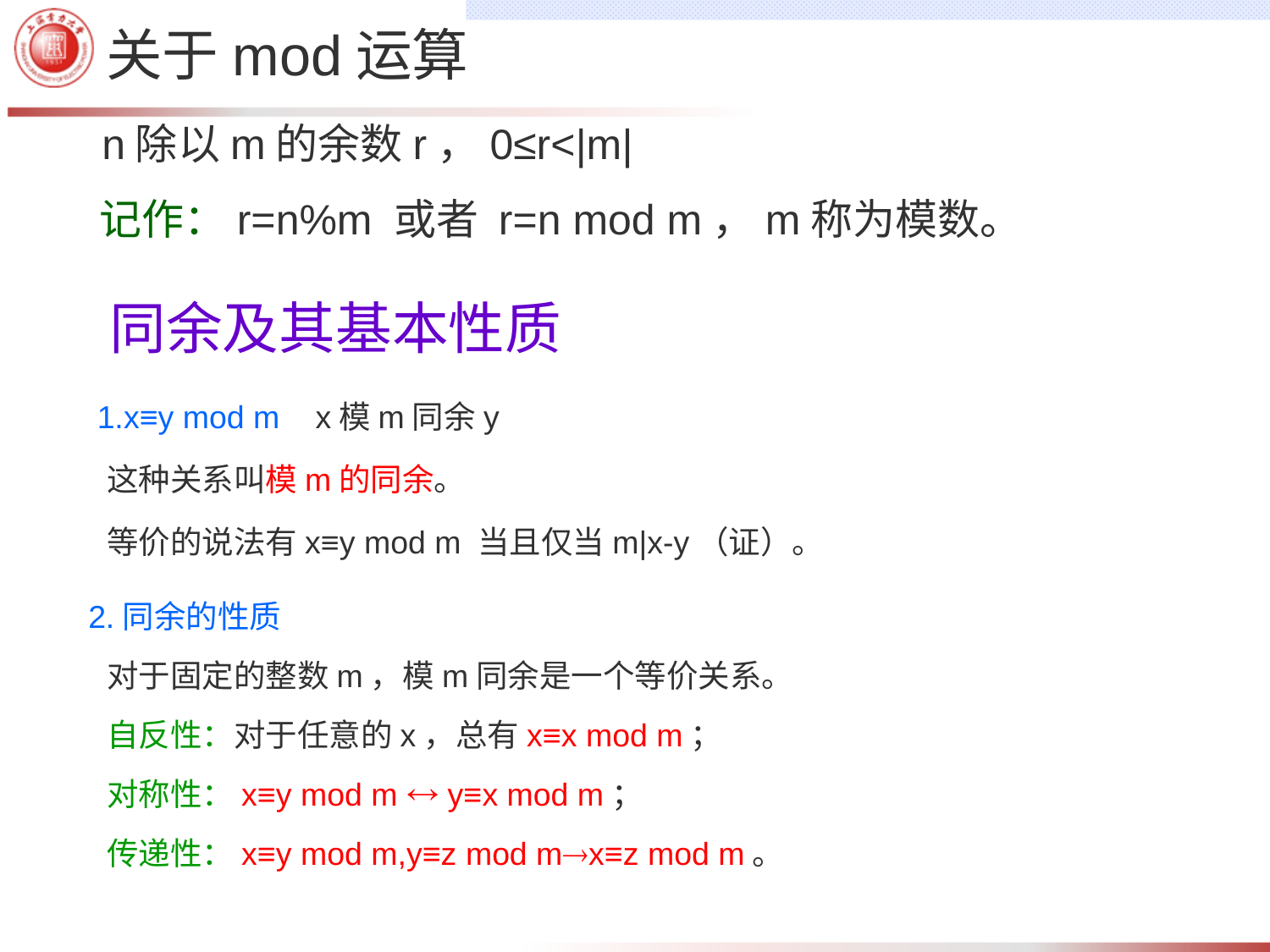

# 关于mod运算
  n除以m的余数r，0≤r<|m|
  记作：r=n%m 或者 r=n mod m，m称为模数。
  同余及其基本性质
   1.x≡y mod m    x模m同余y
    这种关系叫模m的同余。
    等价的说法有x≡y mod m 当且仅当m|x-y（证）。
  2.同余的性质
    对于固定的整数m，模m同余是一个等价关系。
    自反性：对于任意的x，总有x≡x mod m；
    对称性：x≡y mod m ↔ y≡x mod m；
    传递性：x≡y mod m,y≡z mod m→x≡z mod m。